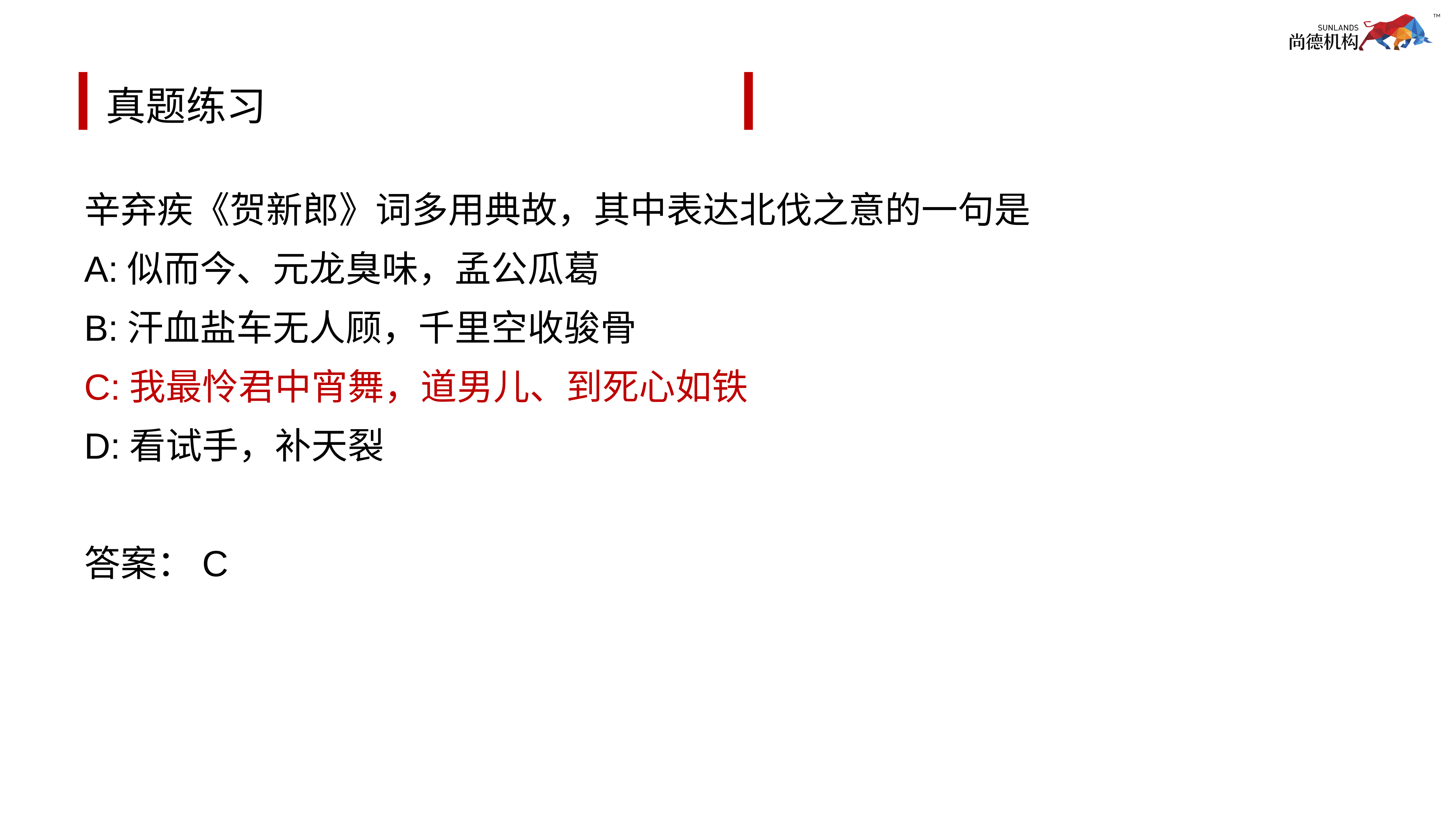

# 真题练习
辛弃疾《贺新郎》词多用典故，其中表达北伐之意的一句是
A:似而今、元龙臭味，孟公瓜葛
B:汗血盐车无人顾，千里空收骏骨
C:我最怜君中宵舞，道男儿、到死心如铁
D:看试手，补天裂

答案：C